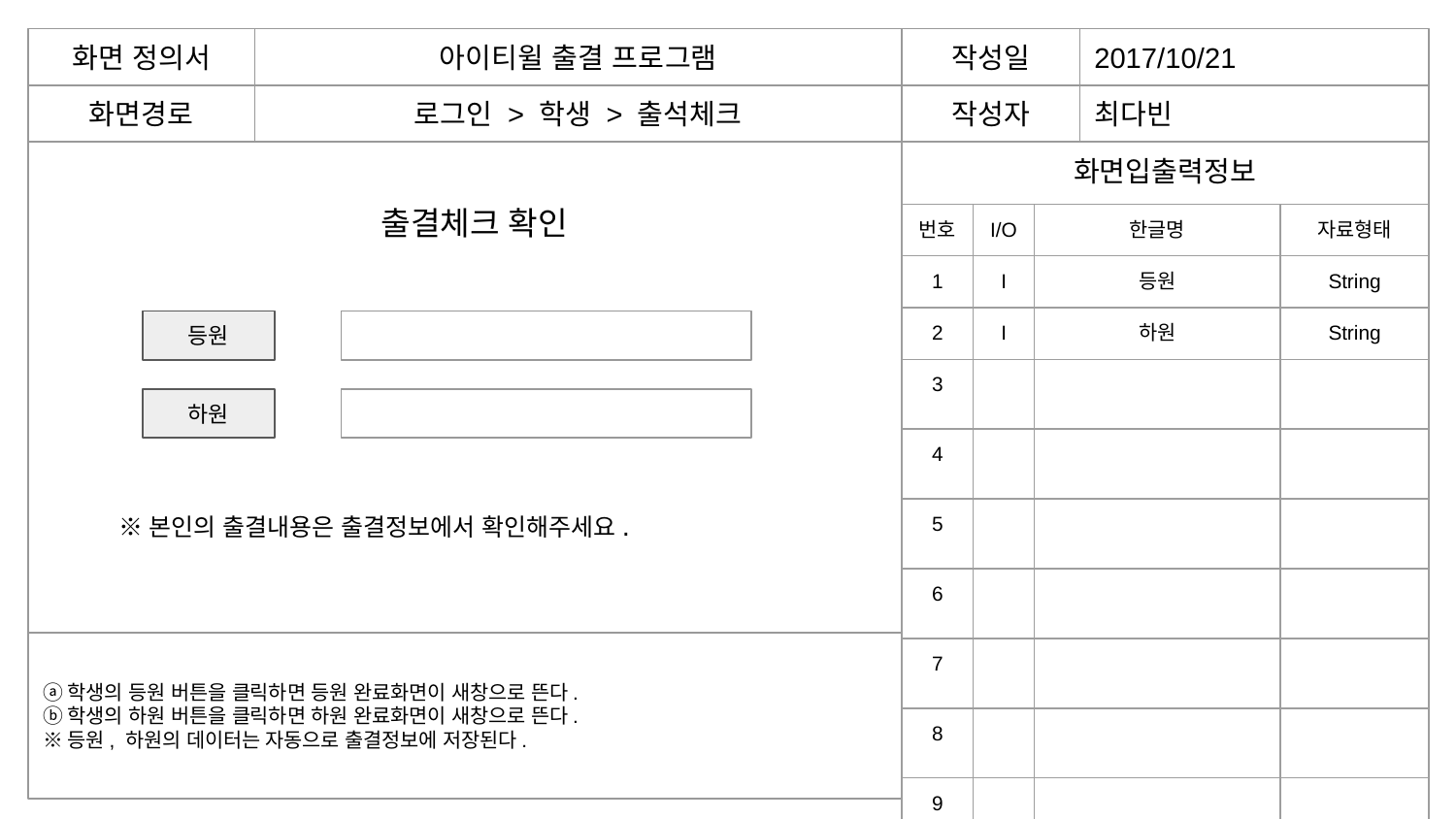

화면 정의서
아이티윌 출결 프로그램
작성일
2017/10/21
화면경로
로그인 > 학생 > 출석체크
작성자
최다빈
| 화면입출력정보 |  |  |  |
| --- | --- | --- | --- |
| 번호 | I/O | 한글명 | 자료형태 |
| 1 | I | 등원 | String |
| 2 | I | 하원 | String |
| 3 |  |  |  |
| 4 |  |  |  |
| 5 |  |  |  |
| 6 |  |  |  |
| 7 |  |  |  |
| 8 |  |  |  |
| 9 |  |  |  |
| 10 |  |  |  |

출결체크 확인
등원

하원

※본인의 출결내용은 출결정보에서 확인해주세요.
ⓐ학생의 등원 버튼을 클릭하면 등원 완료화면이 새창으로 뜬다.
ⓑ학생의 하원 버튼을 클릭하면 하원 완료화면이 새창으로 뜬다.
※등원, 하원의 데이터는 자동으로 출결정보에 저장된다.